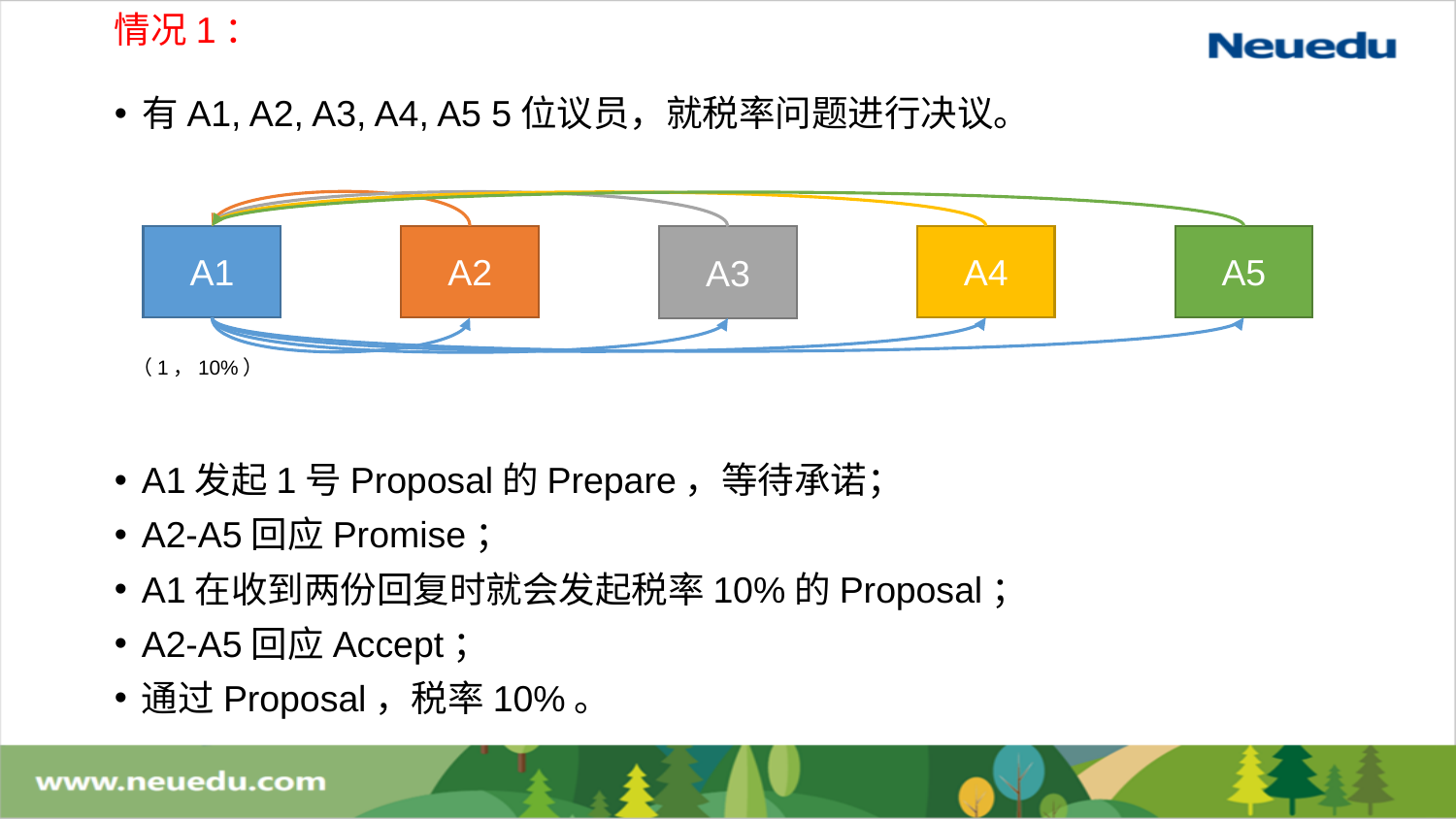

情况1：
有A1, A2, A3, A4, A5 5位议员，就税率问题进行决议。
A1
A2
A4
A5
A3
（1，10%）
A1发起1号Proposal的Prepare，等待承诺；
A2-A5回应Promise；
A1在收到两份回复时就会发起税率10%的Proposal；
A2-A5回应Accept；
通过Proposal，税率10%。